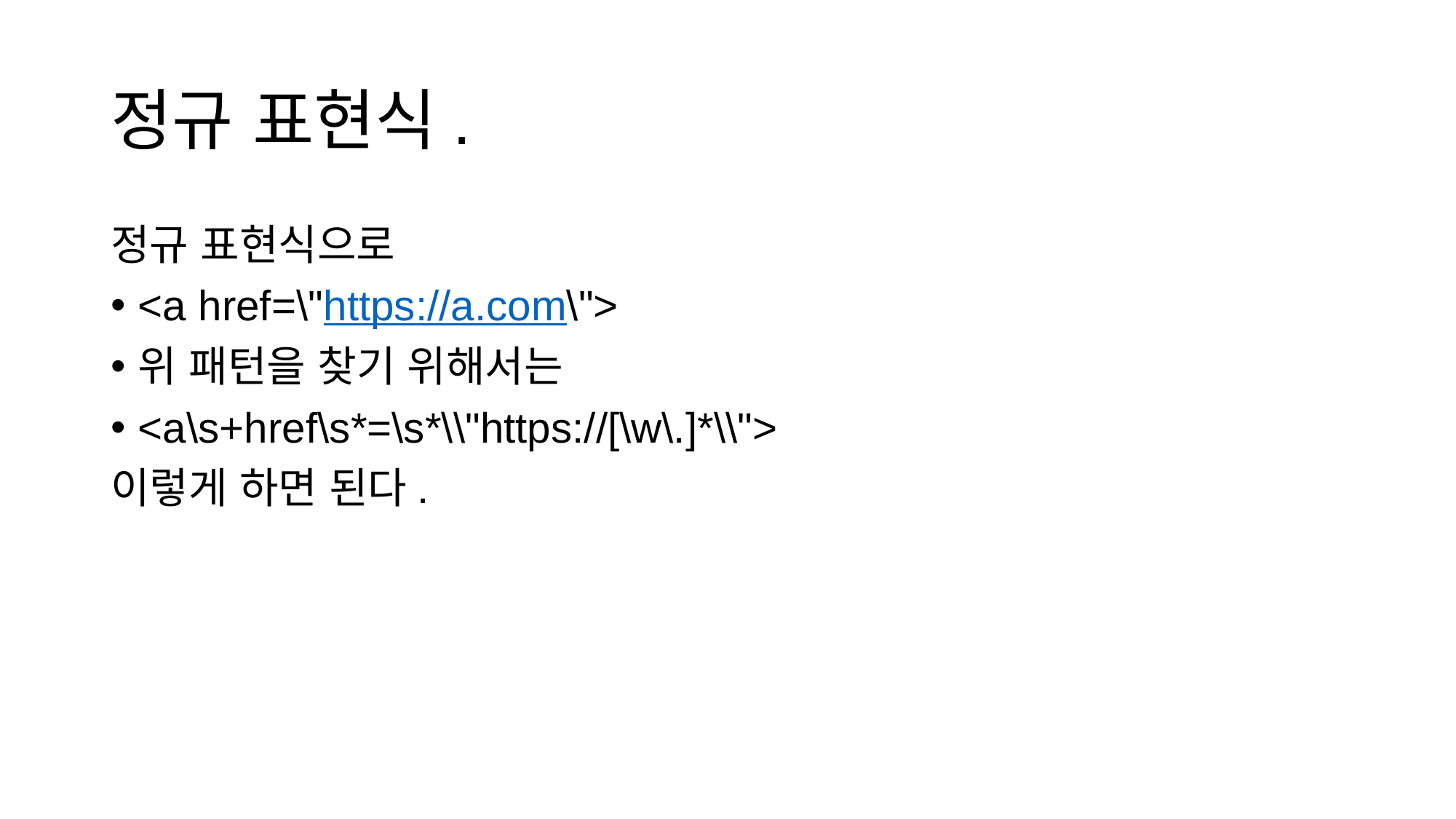

# 정규 표현식.
정규 표현식으로
<a href=\"https://a.com\">
위 패턴을 찾기 위해서는
<a\s+href\s*=\s*\\"https://[\w\.]*\\">
이렇게 하면 된다.